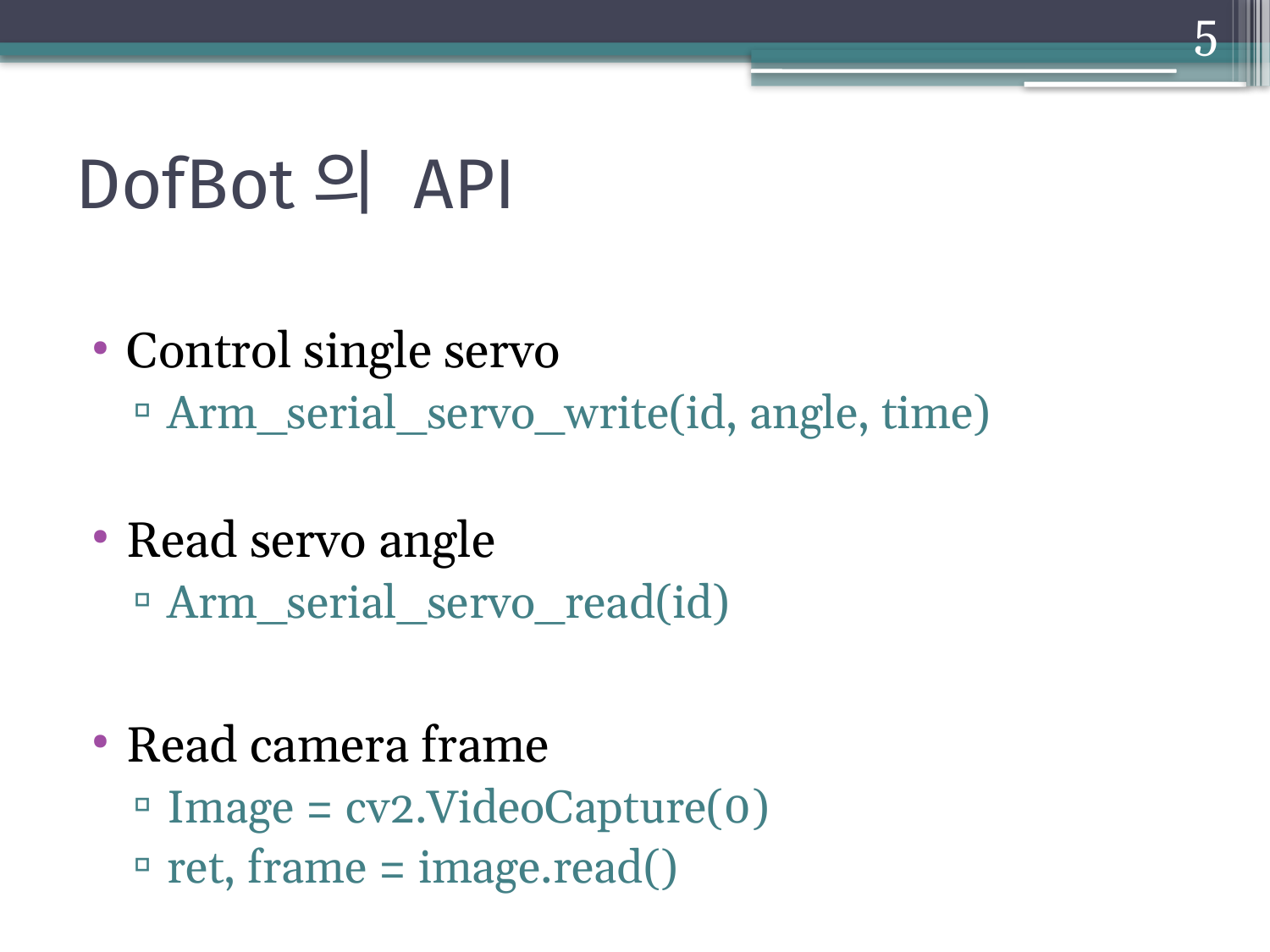

5
# DofBot의 API
Control single servo
Arm_serial_servo_write(id, angle, time)

Read servo angle
Arm_serial_servo_read(id)

Read camera frame
Image = cv2.VideoCapture(0)
ret, frame = image.read()